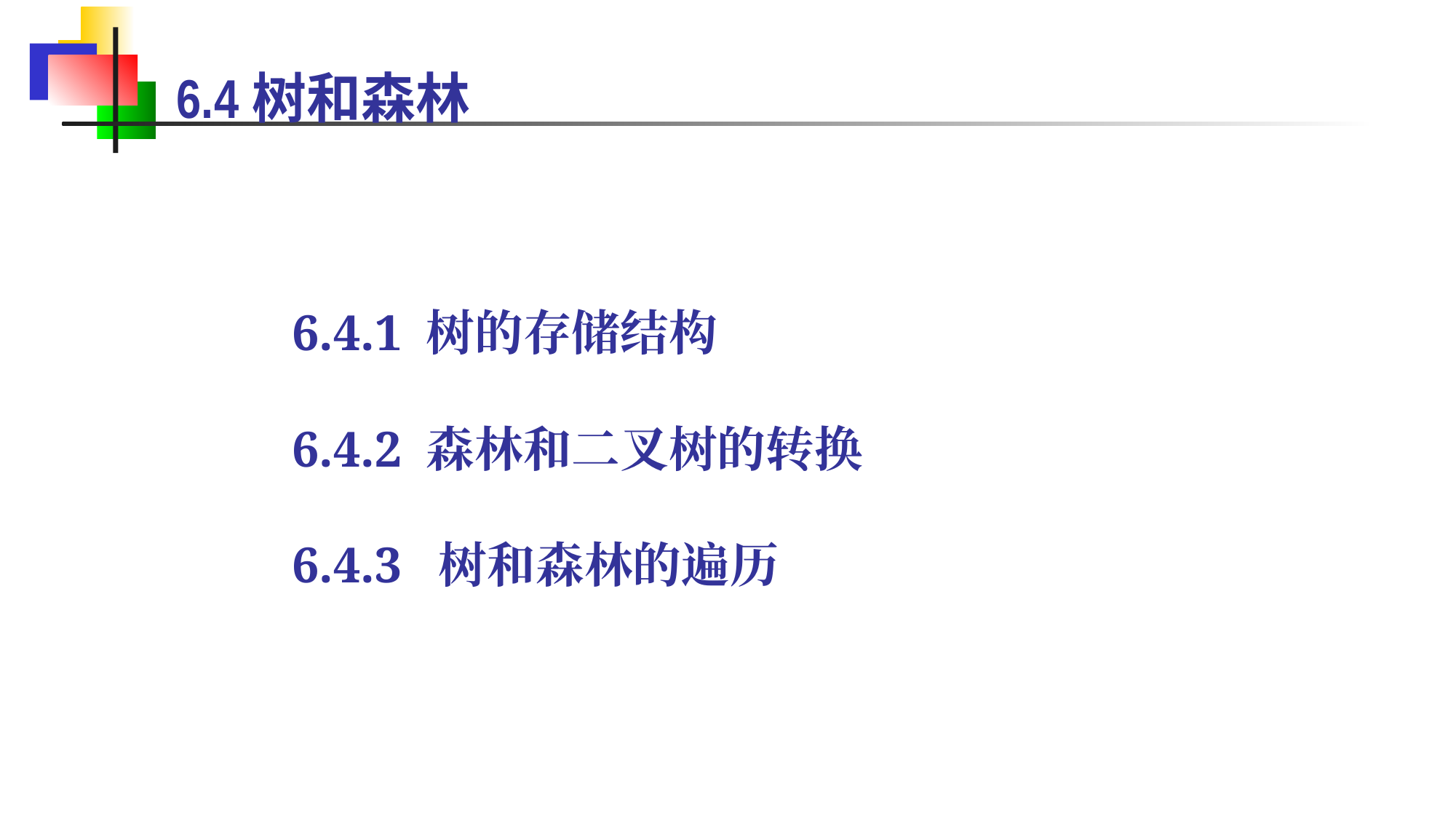

6.4树和森林
6.4.1 树的存储结构
6.4.2 森林和二叉树的转换
6.4.3  树和森林的遍历